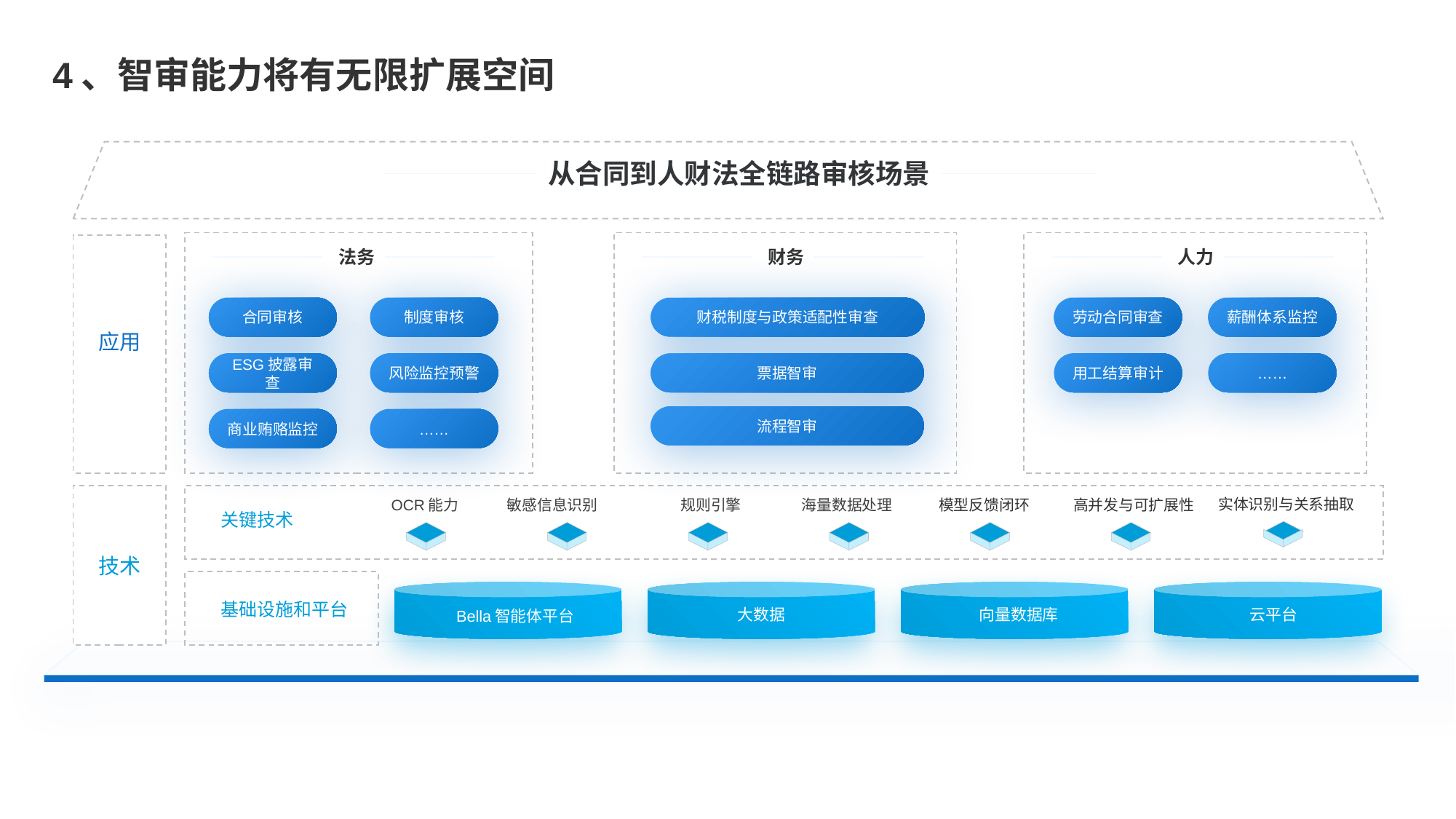

# 4、智审能力将有无限扩展空间

从合同到人财法全链路审核场景

应用

法务
财务
人力
合同审核
制度审核
财税制度与政策适配性审查
劳动合同审查
薪酬体系监控
ESG披露审查
风险监控预警
票据智审
用工结算审计
……
流程智审
商业贿赂监控
……
技术

实体识别与关系抽取
敏感信息识别
规则引擎
OCR能力
海量数据处理
模型反馈闭环
高并发与可扩展性
关键技术

基础设施和平台
大数据
向量数据库
云平台
Bella智能体平台